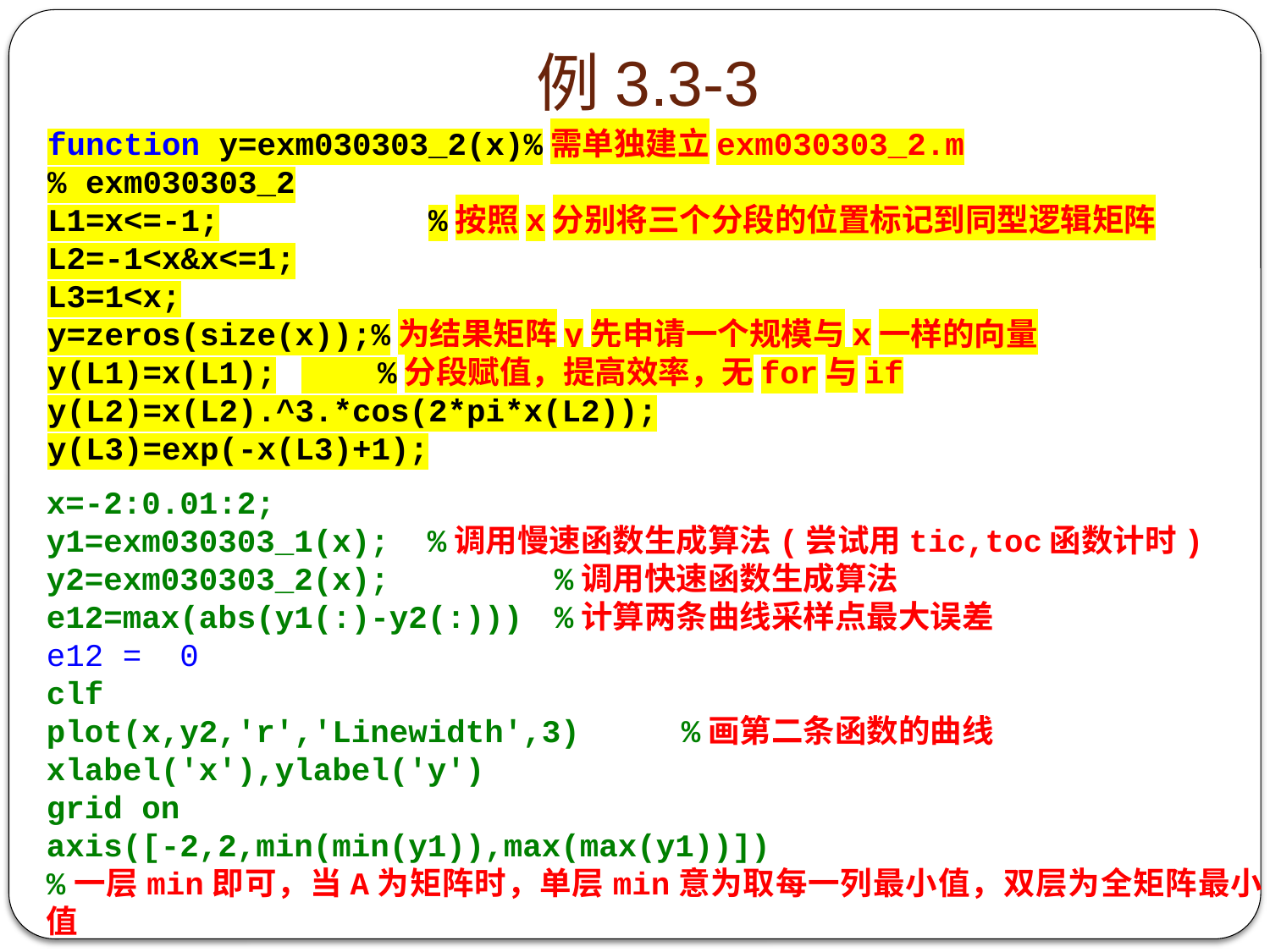

# 例3.3-3
function y=exm030303_2(x)%需单独建立exm030303_2.m
% exm030303_2
L1=x<=-1;		%按照x分别将三个分段的位置标记到同型逻辑矩阵
L2=-1<x&x<=1;
L3=1<x;
y=zeros(size(x));%为结果矩阵y先申请一个规模与x一样的向量
y(L1)=x(L1);	    %分段赋值，提高效率，无for与if
y(L2)=x(L2).^3.*cos(2*pi*x(L2));
y(L3)=exp(-x(L3)+1);
x=-2:0.01:2;
y1=exm030303_1(x);	%调用慢速函数生成算法(尝试用tic,toc函数计时)
y2=exm030303_2(x);		%调用快速函数生成算法
e12=max(abs(y1(:)-y2(:)))	%计算两条曲线采样点最大误差
e12 =  0
clf
plot(x,y2,'r','Linewidth',3)	%画第二条函数的曲线
xlabel('x'),ylabel('y')
grid on
axis([-2,2,min(min(y1)),max(max(y1))])
%一层min即可，当A为矩阵时，单层min意为取每一列最小值，双层为全矩阵最小值